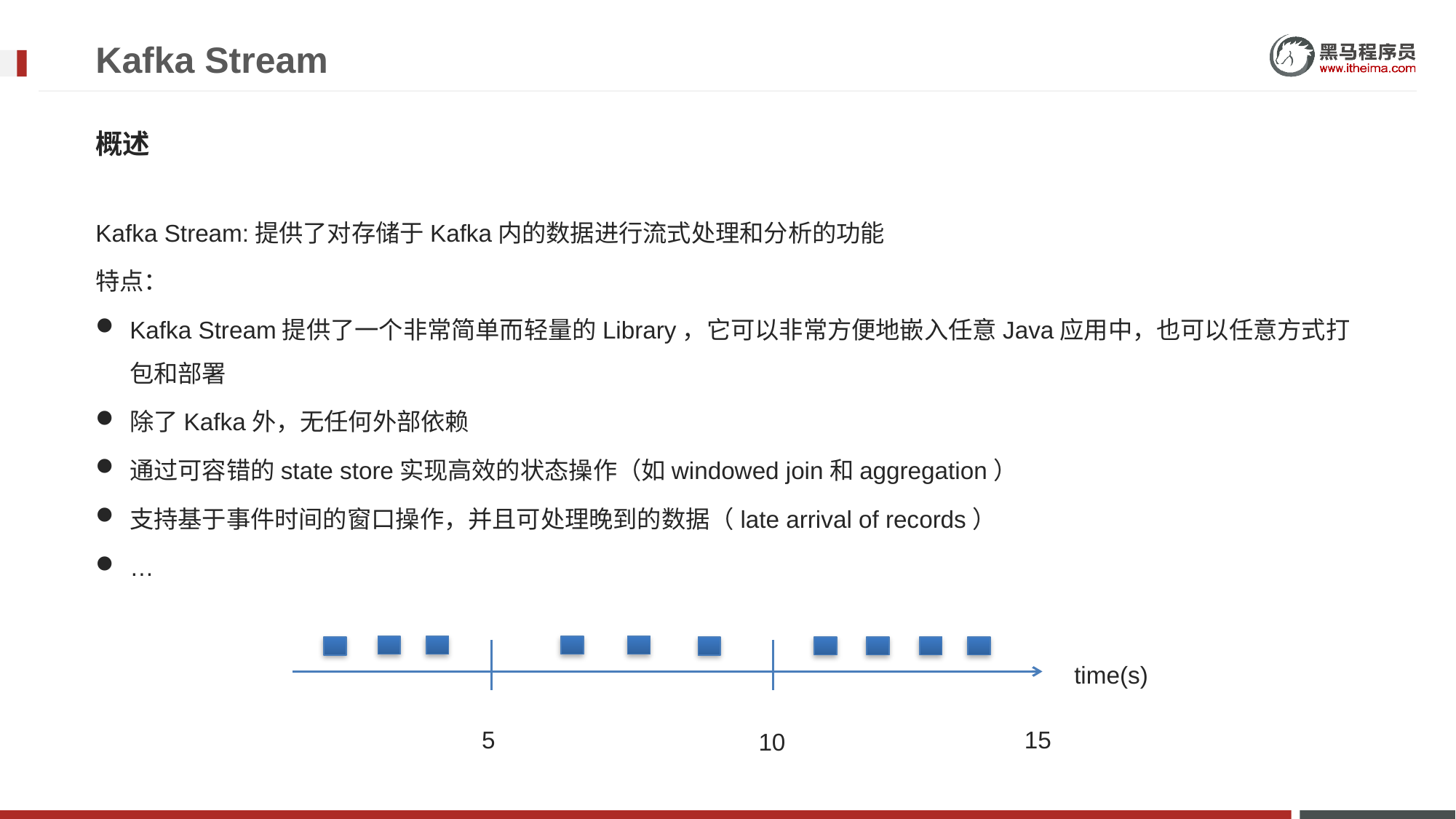

# Kafka Stream
概述
Kafka Stream:提供了对存储于Kafka内的数据进行流式处理和分析的功能
特点：
Kafka Stream提供了一个非常简单而轻量的Library，它可以非常方便地嵌入任意Java应用中，也可以任意方式打包和部署
除了Kafka外，无任何外部依赖
通过可容错的state store实现高效的状态操作（如windowed join和aggregation）
支持基于事件时间的窗口操作，并且可处理晚到的数据（late arrival of records）
…

time(s)
15
5
10